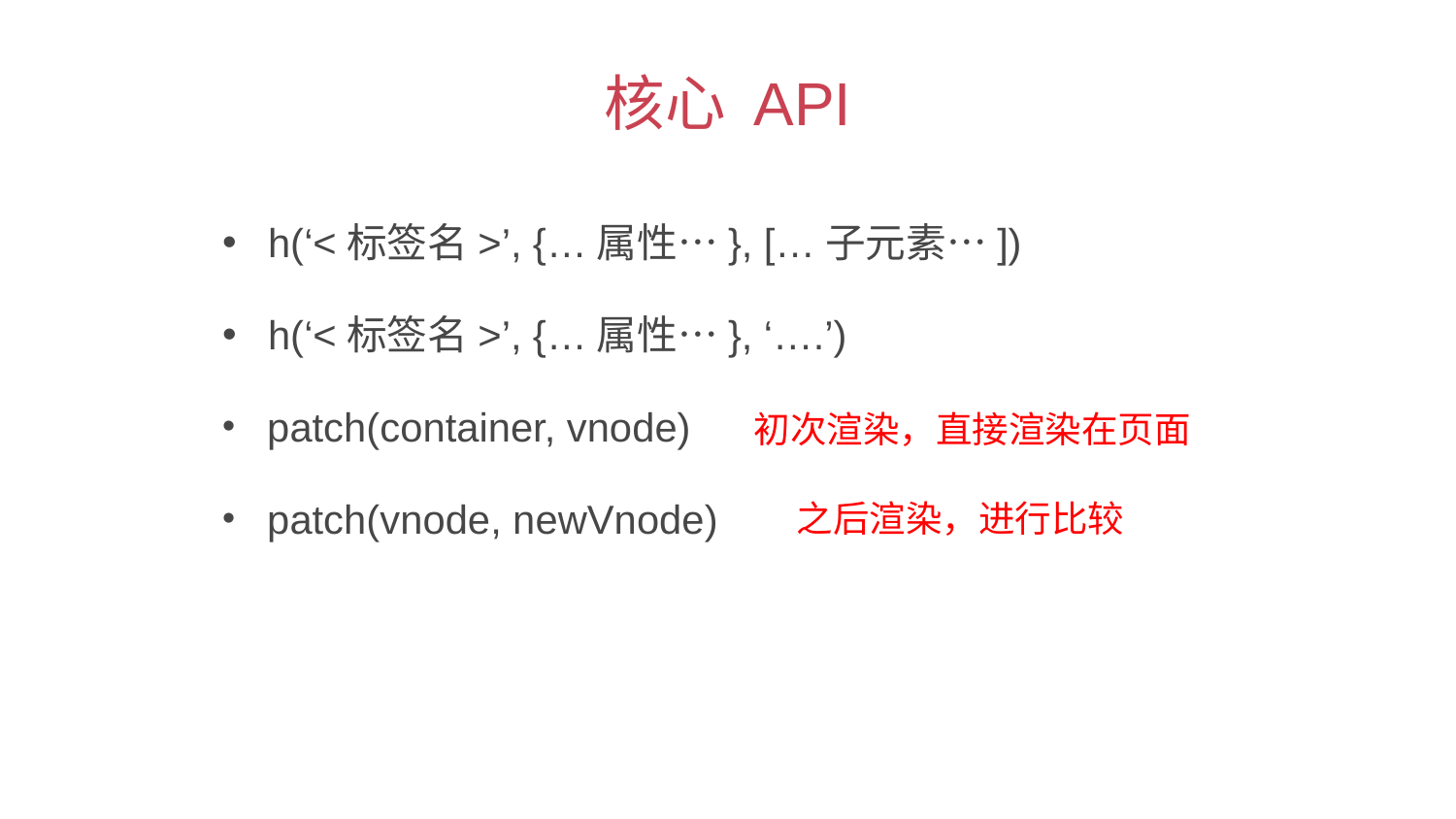

核心 API
 h(‘<标签名>’, {…属性…}, […子元素…])
 h(‘<标签名>’, {…属性…}, ‘….’)
 patch(container, vnode)
初次渲染，直接渲染在页面
之后渲染，进行比较
 patch(vnode, newVnode)